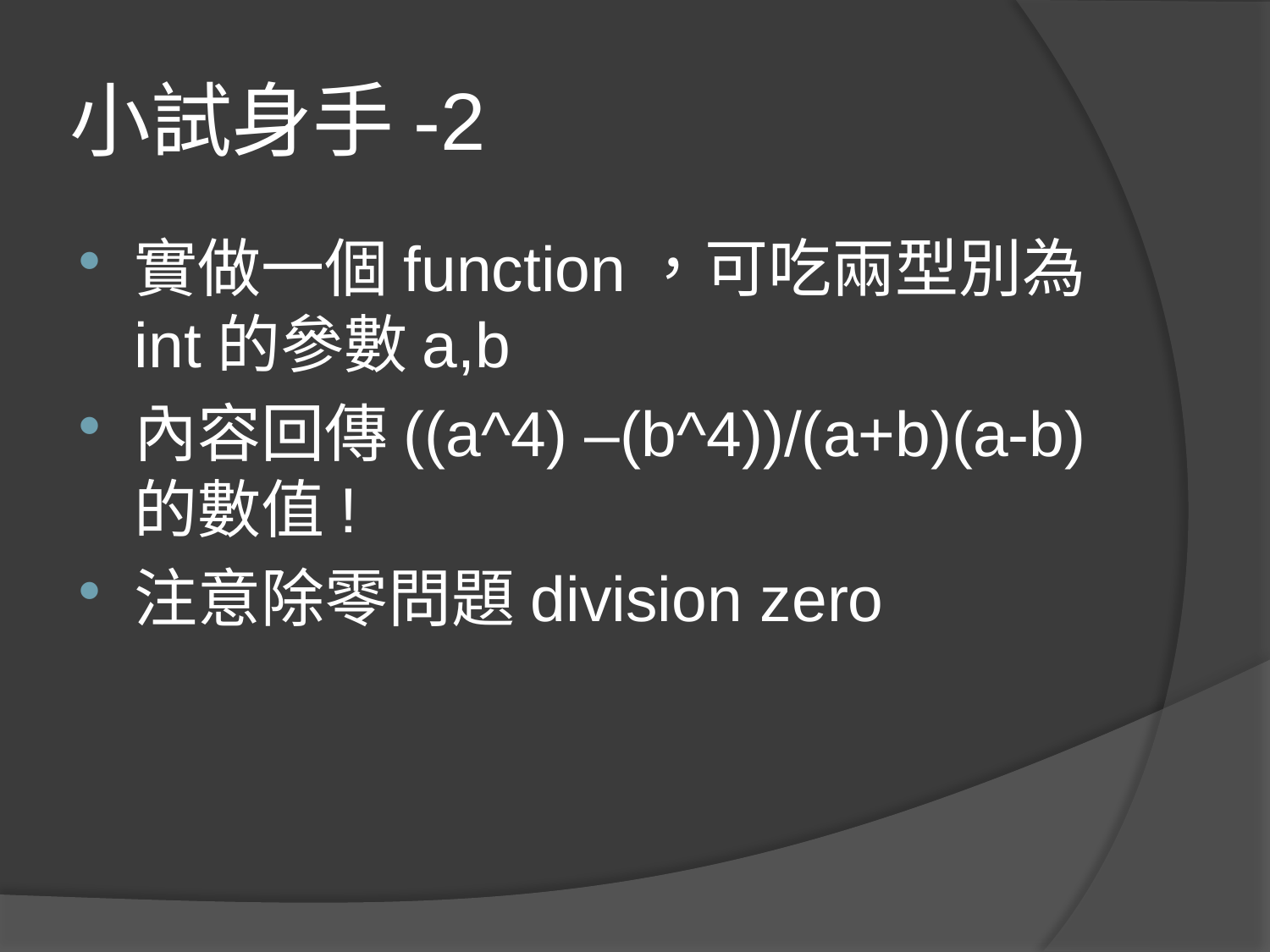

# 小試身手-2
實做一個function，可吃兩型別為int的參數a,b
內容回傳((a^4) –(b^4))/(a+b)(a-b)的數值!
注意除零問題division zero